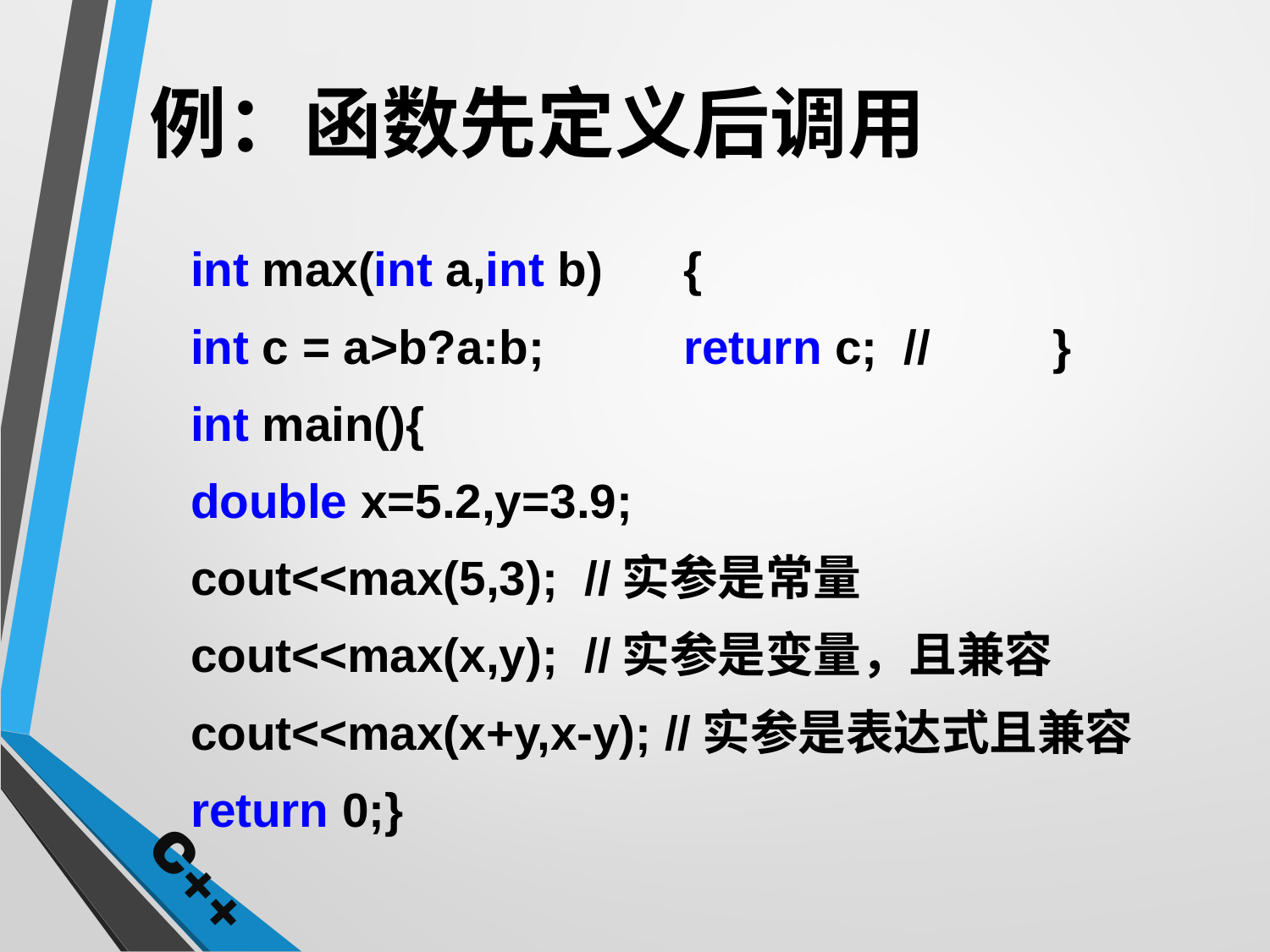

# 例：函数先定义后调用
	int max(int a,int b)	{
		int c = a>b?a:b;  	return c;  //	}
	int main(){
		double x=5.2,y=3.9;
		cout<<max(5,3);  //实参是常量
		cout<<max(x,y);  //实参是变量，且兼容
		cout<<max(x+y,x-y); //实参是表达式且兼容
		return 0;}